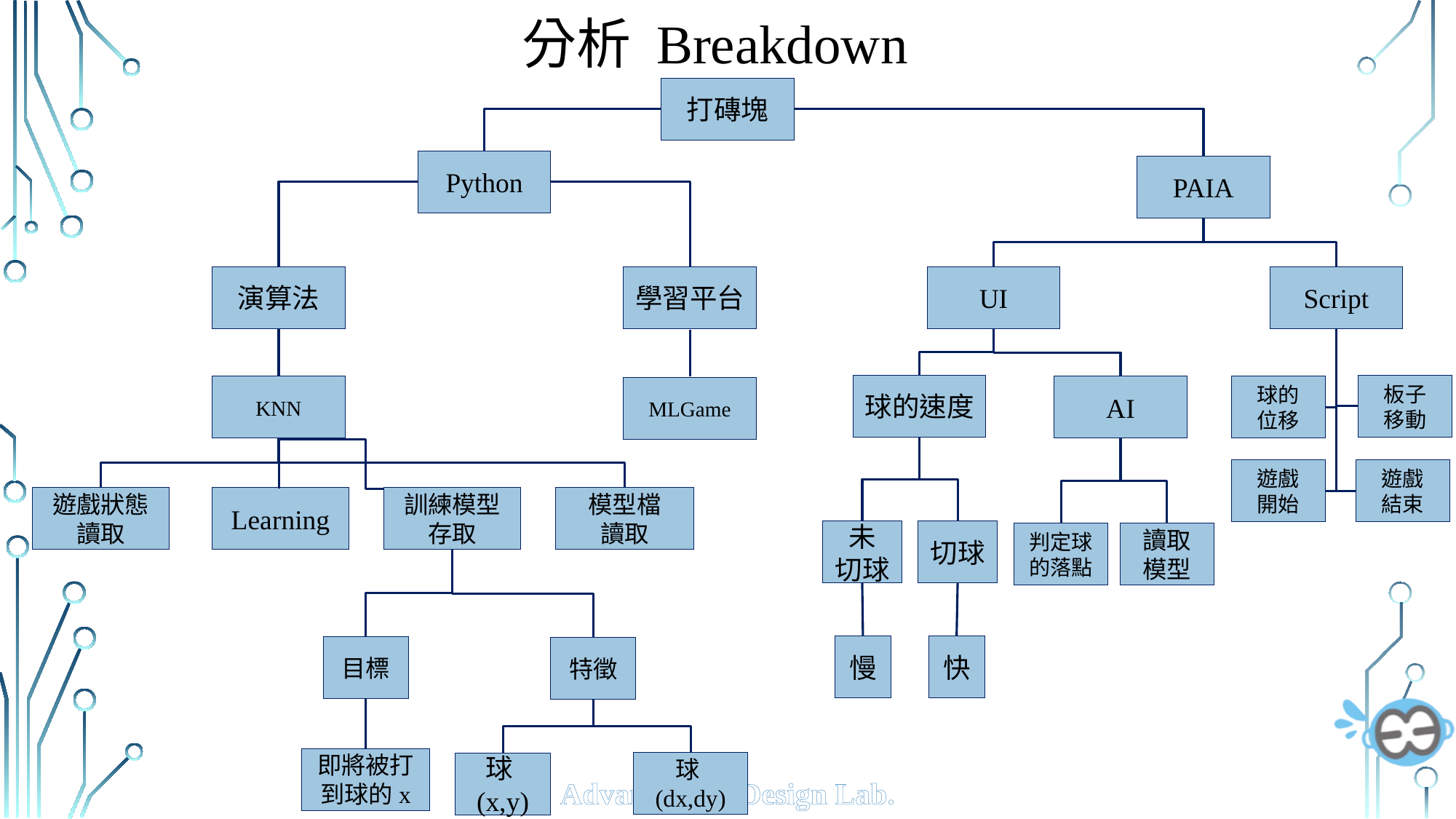

# 分析 Breakdown
打磚塊
Python
PAIA
學習平台
Script
演算法
UI
板子
移動
球的速度
AI
球的
位移
KNN
MLGame
遊戲
開始
遊戲
結束
遊戲狀態讀取
Learning
訓練模型存取
模型檔
讀取
未
切球
切球
判定球的落點
讀取模型
慢
快
目標
特徵
即將被打到球的x
球(dx,dy)
球(x,y)